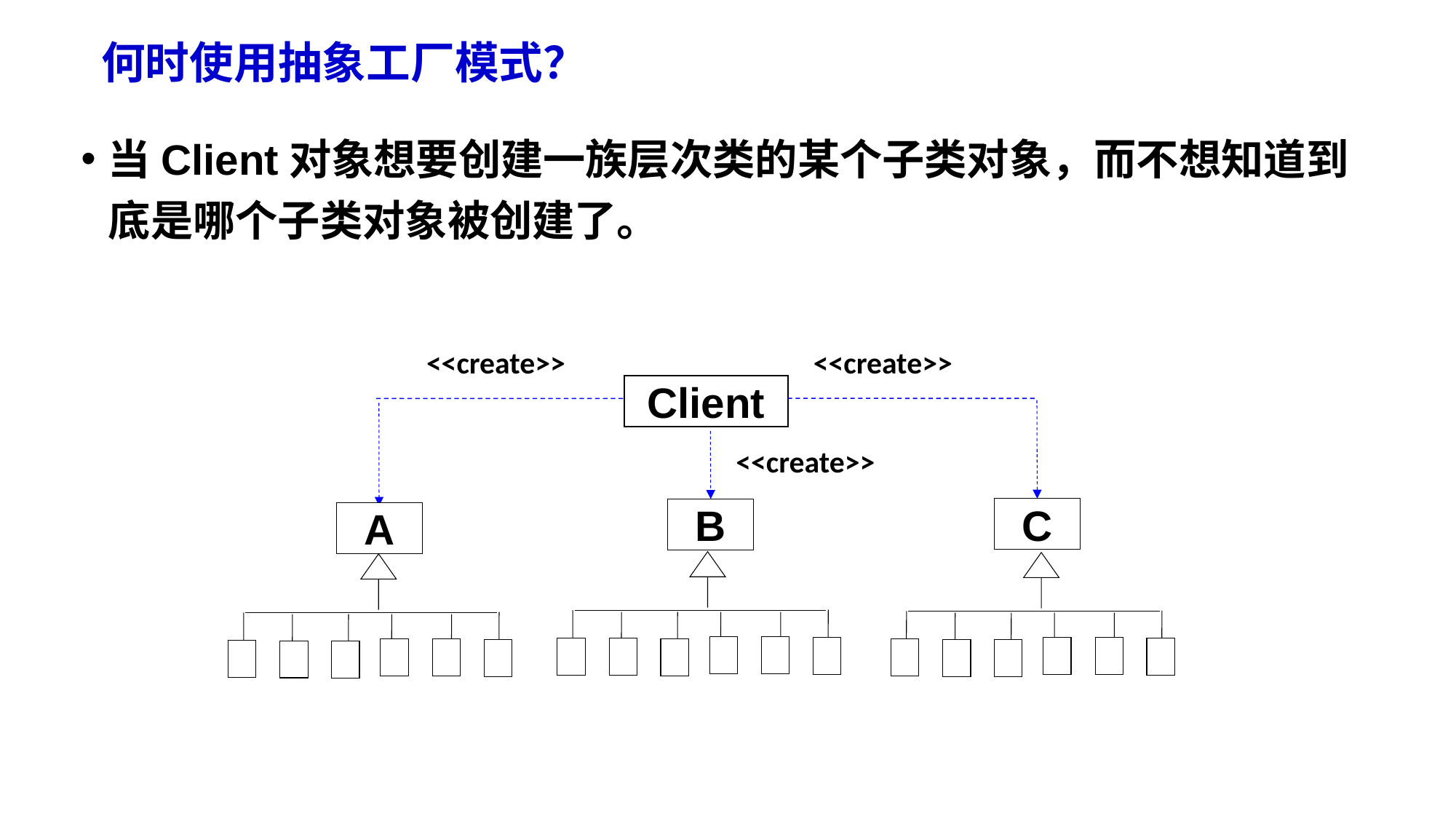

# 何时使用抽象工厂模式？
当Client对象想要创建一族层次类的某个子类对象，而不想知道到底是哪个子类对象被创建了。
<<create>>
<<create>>
Client

<<create>>
C
B
A